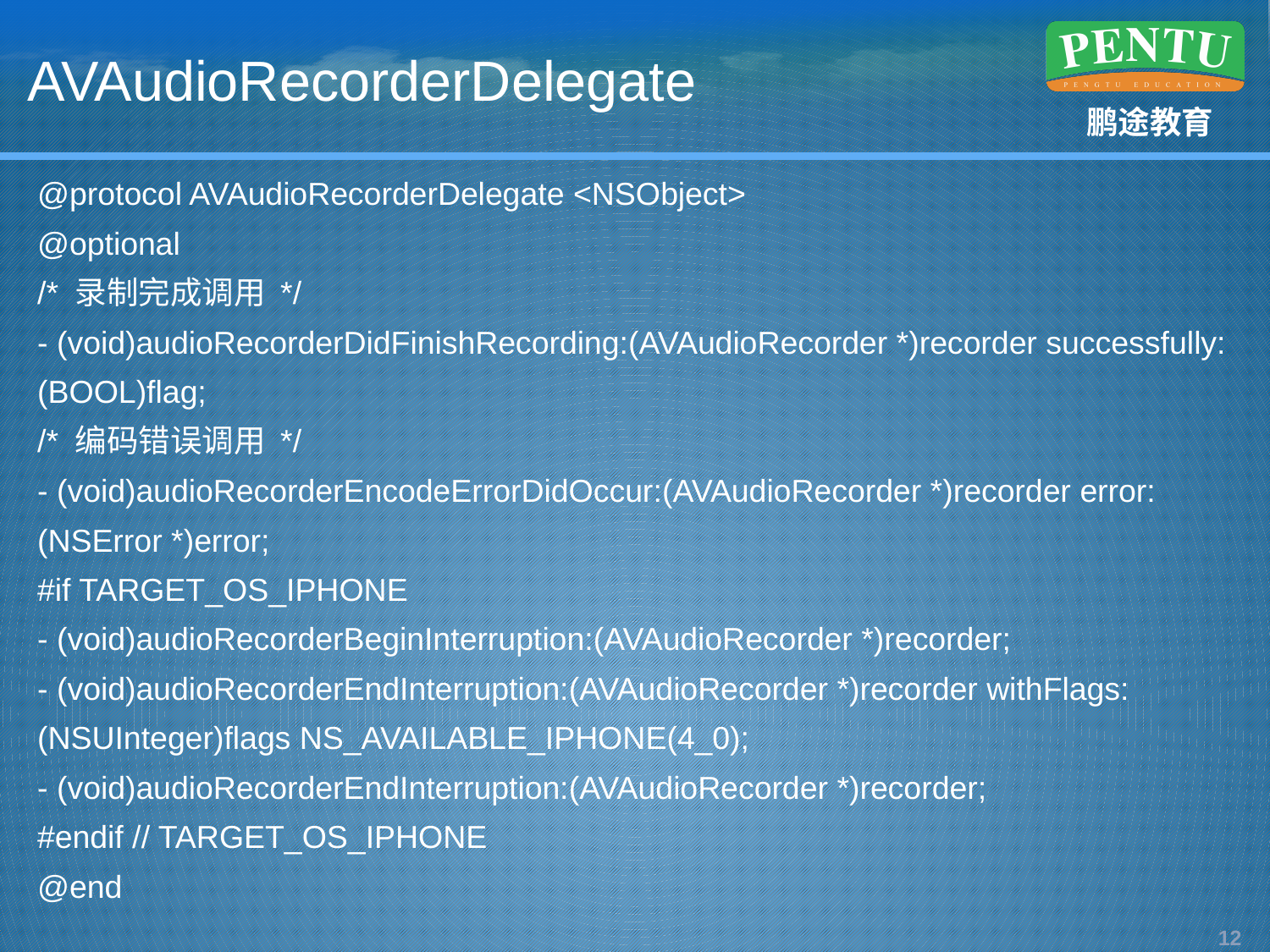

# AVAudioRecorderDelegate
@protocol AVAudioRecorderDelegate <NSObject>
@optional
/* 录制完成调用 */
- (void)audioRecorderDidFinishRecording:(AVAudioRecorder *)recorder successfully:(BOOL)flag;
/* 编码错误调用 */
- (void)audioRecorderEncodeErrorDidOccur:(AVAudioRecorder *)recorder error:(NSError *)error;
#if TARGET_OS_IPHONE
- (void)audioRecorderBeginInterruption:(AVAudioRecorder *)recorder;
- (void)audioRecorderEndInterruption:(AVAudioRecorder *)recorder withFlags:(NSUInteger)flags NS_AVAILABLE_IPHONE(4_0);
- (void)audioRecorderEndInterruption:(AVAudioRecorder *)recorder;
#endif // TARGET_OS_IPHONE
@end
12